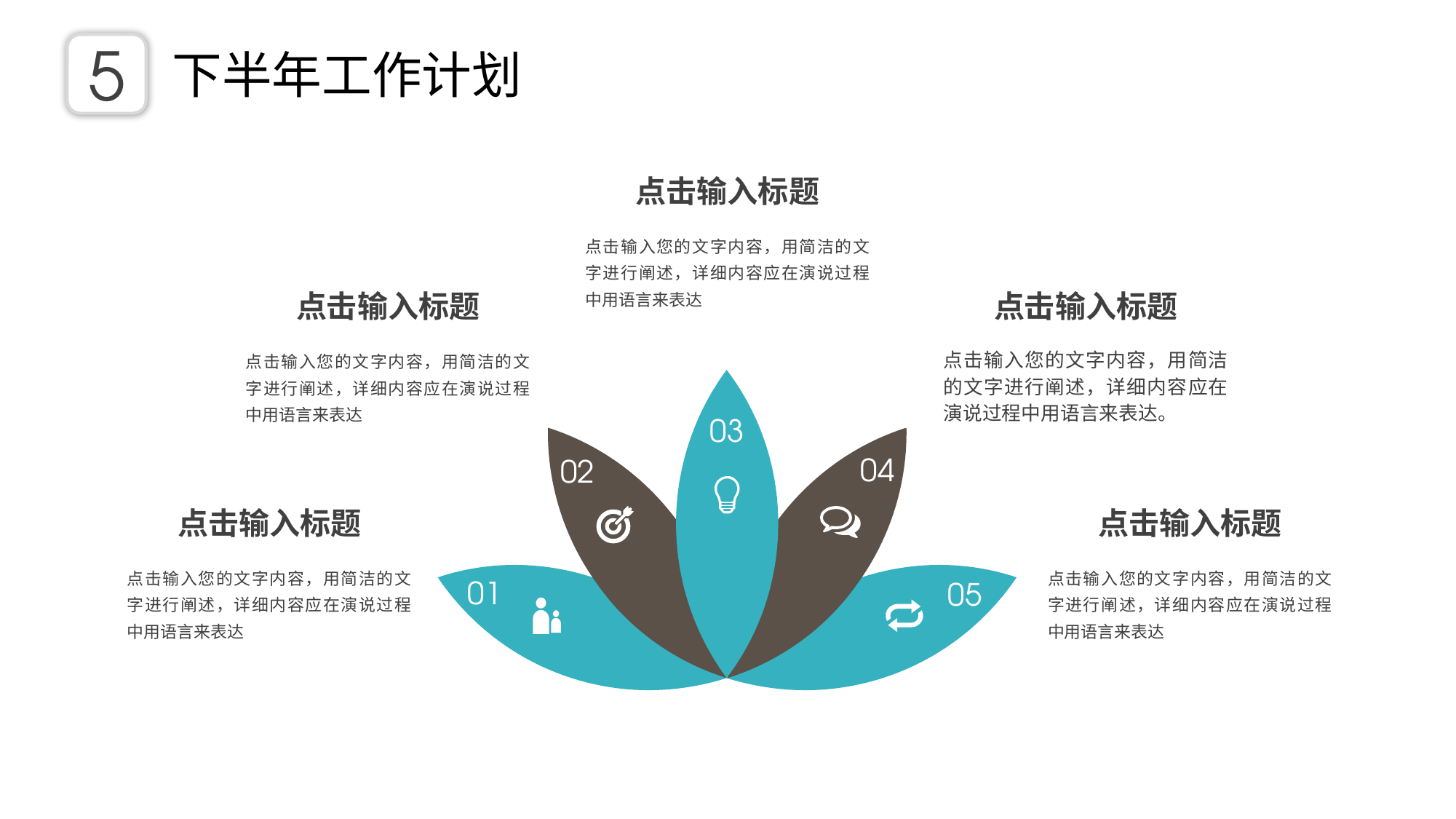

5
下半年工作计划
点击输入标题
点击输入您的文字内容，用简洁的文字进行阐述，详细内容应在演说过程中用语言来表达
点击输入标题
点击输入标题
点击输入您的文字内容，用简洁的文字进行阐述，详细内容应在演说过程中用语言来表达
点击输入您的文字内容，用简洁的文字进行阐述，详细内容应在演说过程中用语言来表达。

03

02

04

点击输入标题
点击输入标题

01

05

点击输入您的文字内容，用简洁的文字进行阐述，详细内容应在演说过程中用语言来表达
点击输入您的文字内容，用简洁的文字进行阐述，详细内容应在演说过程中用语言来表达